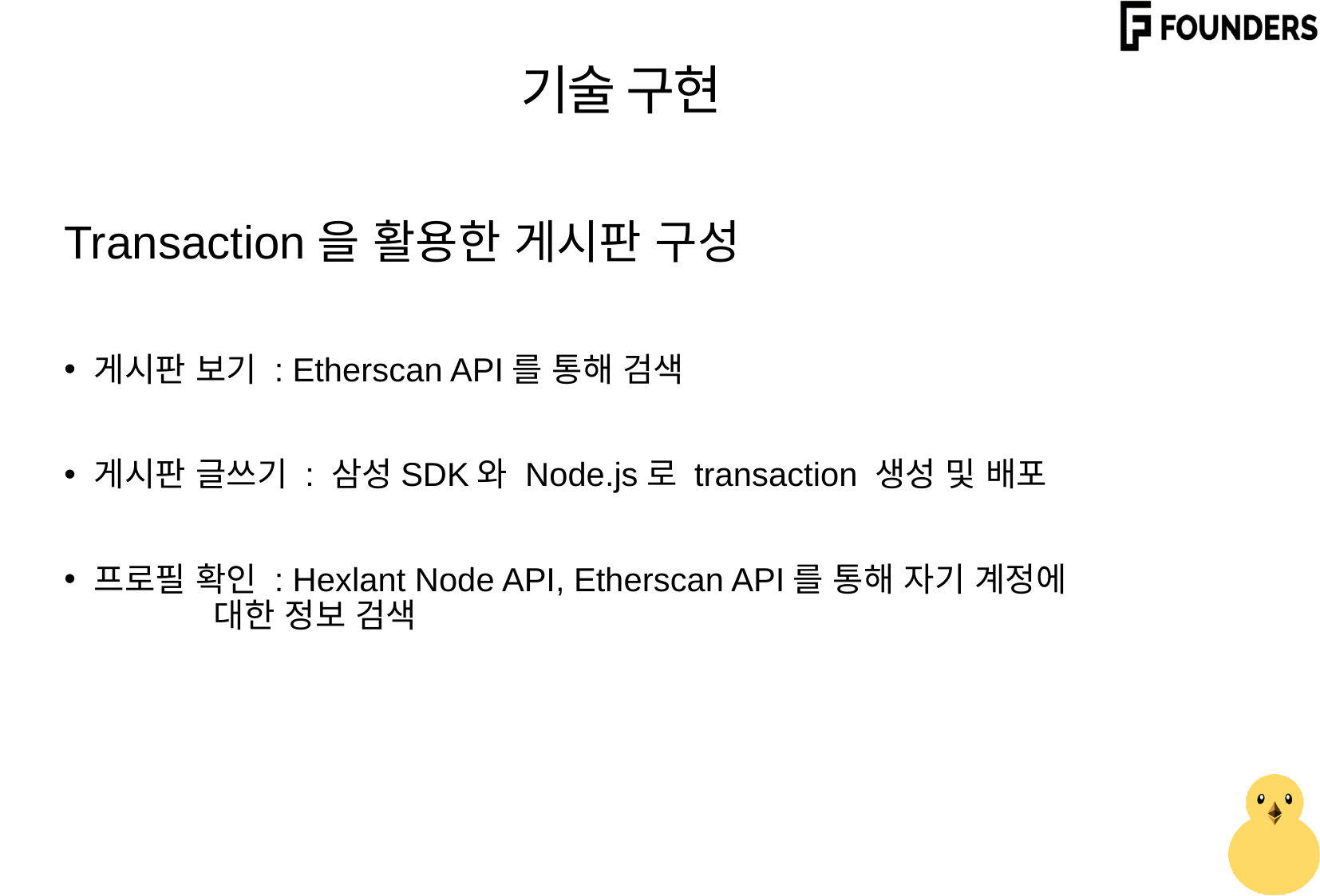

기술 구현
Transaction을 활용한 게시판 구성

게시판 보기 : Etherscan API를 통해 검색

게시판 글쓰기 : 삼성SDK와 Node.js로 transaction 생성 및 배포

프로필 확인 : Hexlant Node API, Etherscan API를 통해 자기 계정에 		대한 정보 검색